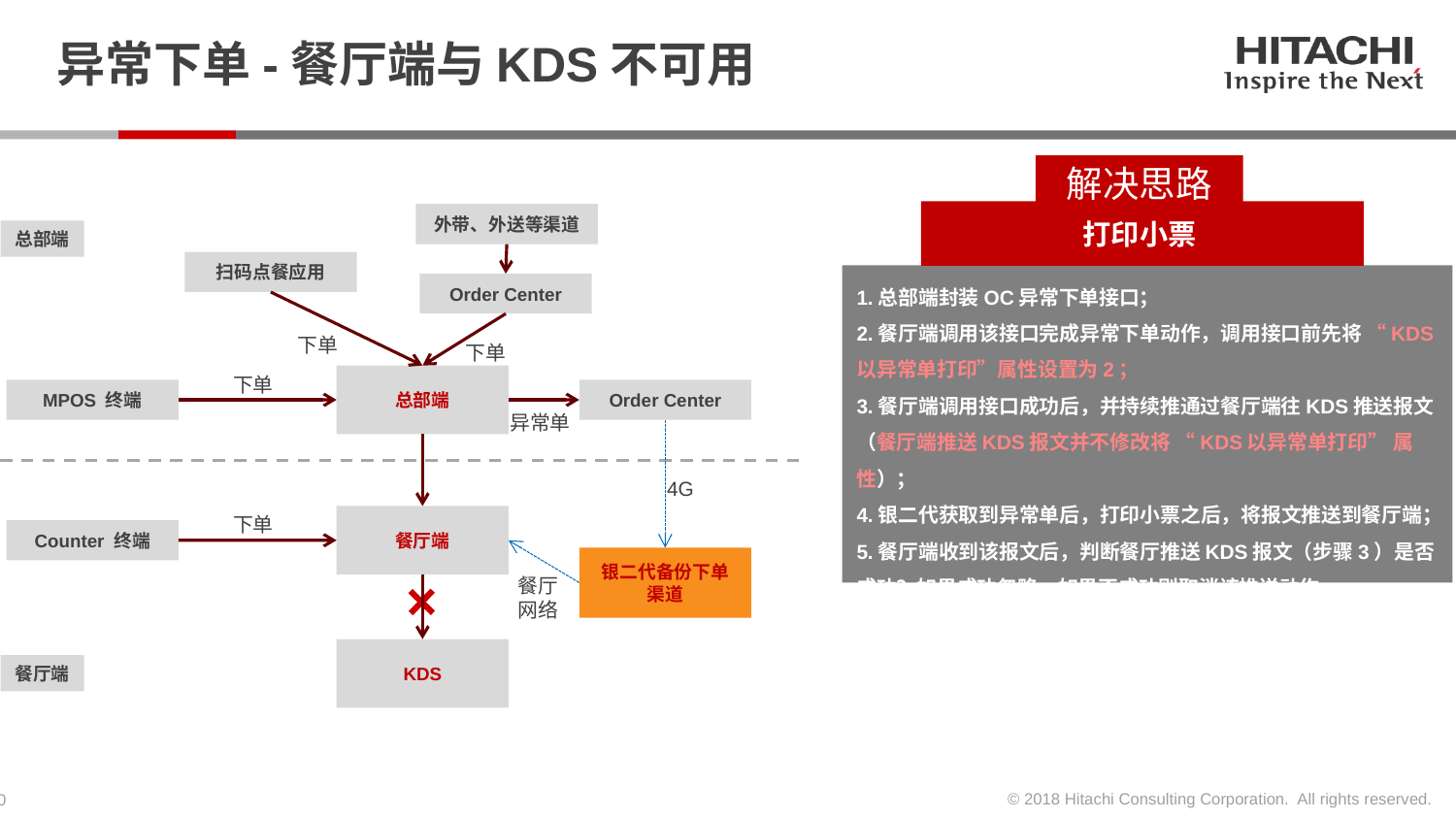

# 异常下单-餐厅端与KDS不可用
解决思路

外带、外送等渠道
总部端
扫码点餐应用
Order Center
下单
下单
下单
总部端
Order Center
MPOS 终端
异常单
4G
下单
餐厅端
Counter 终端
银二代备份下单渠道
餐厅
网络

KDS
餐厅端
打印小票
1.总部端封装OC异常下单接口；
2.餐厅端调用该接口完成异常下单动作，调用接口前先将 “KDS以异常单打印”属性设置为2；
3.餐厅端调用接口成功后，并持续推通过餐厅端往KDS推送报文（餐厅端推送KDS报文并不修改将 “KDS以异常单打印” 属性）；
4.银二代获取到异常单后，打印小票之后，将报文推送到餐厅端；
5.餐厅端收到该报文后，判断餐厅推送KDS报文（步骤3）是否成功？如果成功忽略，如果不成功则取消该推送动作。